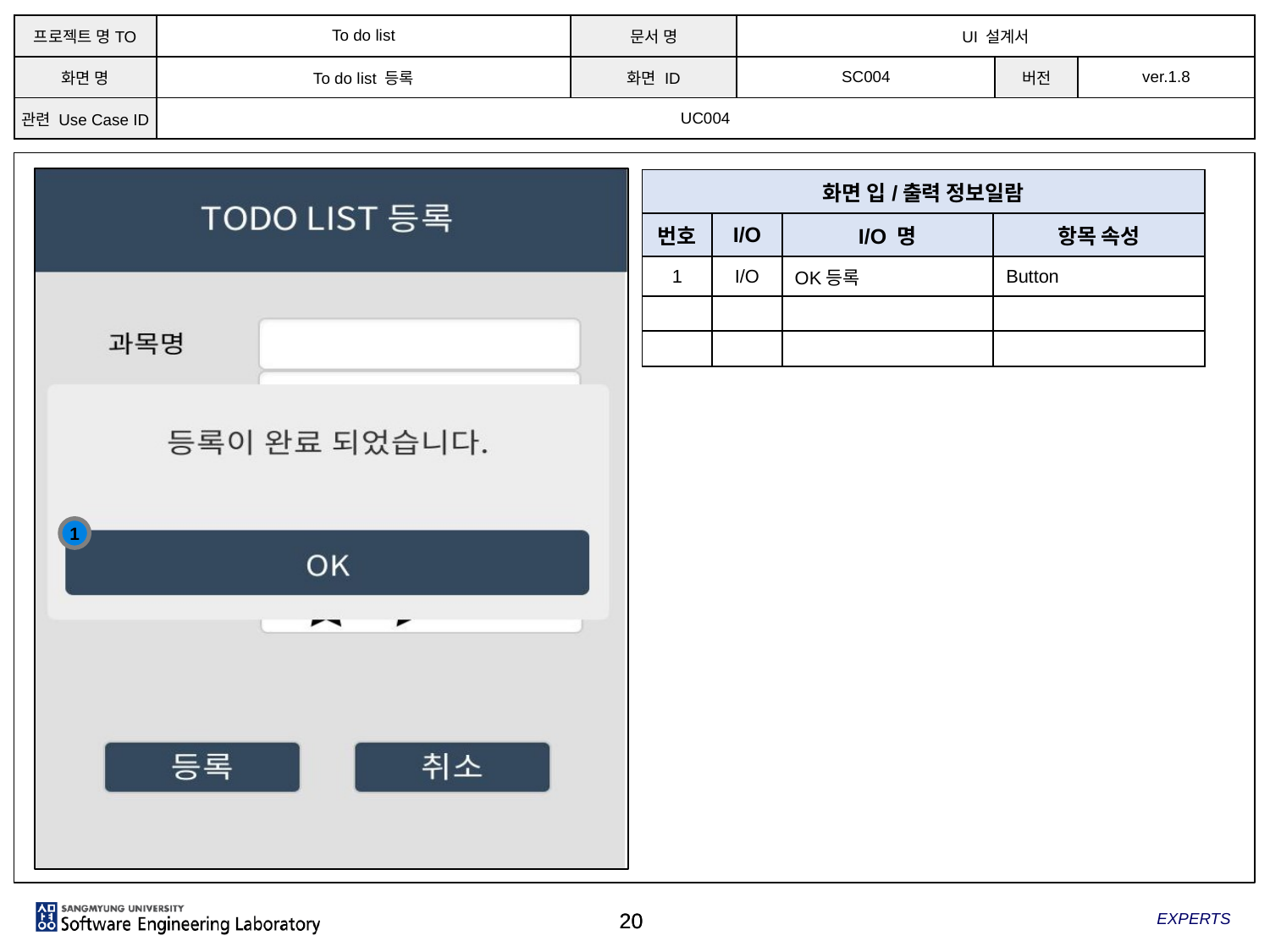

| 프로젝트 명TO | To do list | 문서 명 | UI 설계서 |  |  |
| --- | --- | --- | --- | --- | --- |
| 화면 명 | To do list 등록 | 화면 ID | SC004 | 버전 | ver.1.8 |
| 관련 Use Case ID | UC004 |  |  |  |  |

| 화면 입/출력 정보일람 |  |  |  |
| --- | --- | --- | --- |
| 번호 | I/O | I/O 명 | 항목 속성 |
| 1 | I/O | OK등록 | Button |
|  |  |  |  |
|  |  |  |  |
1
# EXPERTS